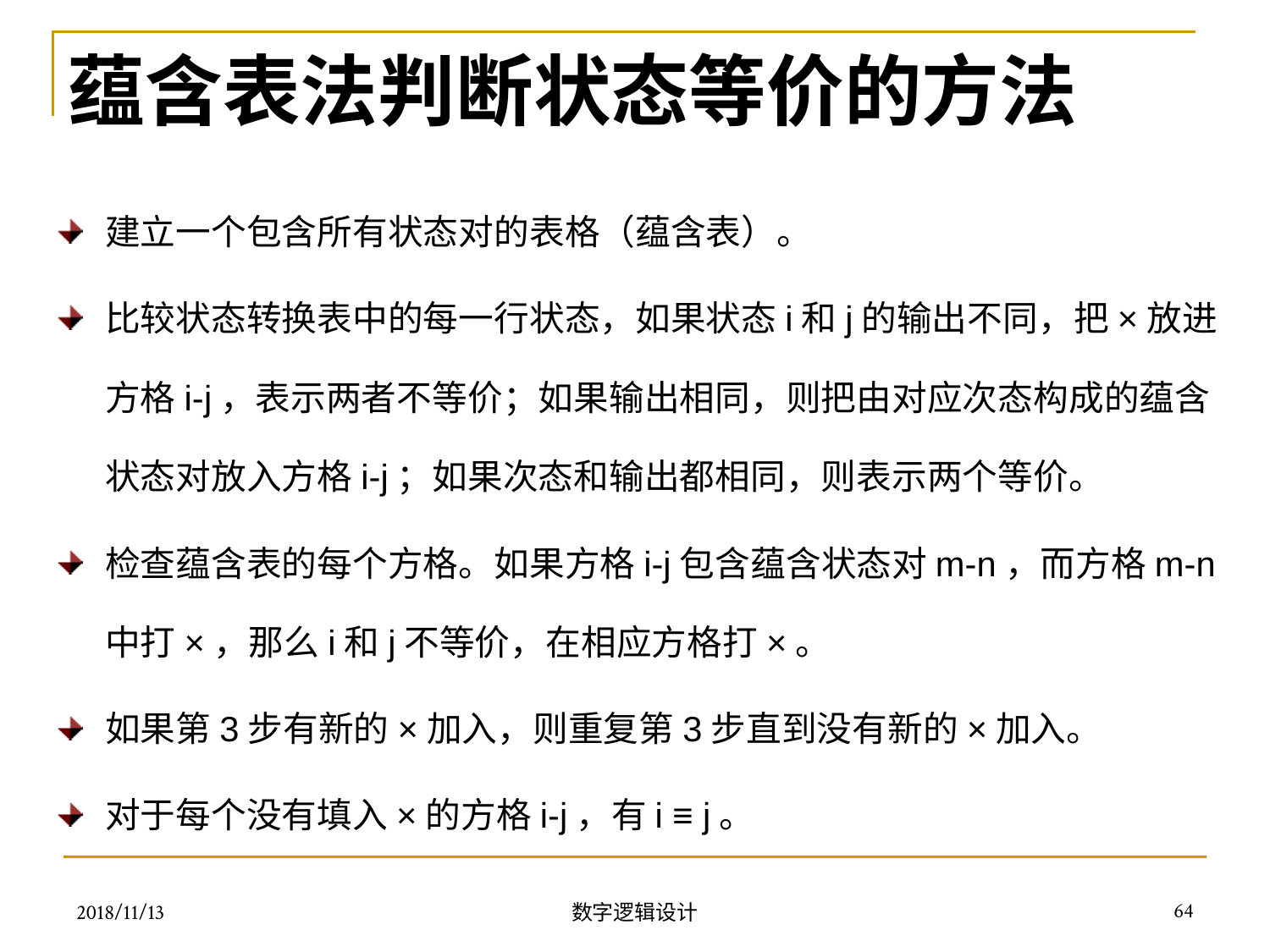

蕴含表法判断状态等价的方法
建立一个包含所有状态对的表格（蕴含表）。
比较状态转换表中的每一行状态，如果状态i和j的输出不同，把×放进方格i-j，表示两者不等价；如果输出相同，则把由对应次态构成的蕴含状态对放入方格i-j；如果次态和输出都相同，则表示两个等价。
检查蕴含表的每个方格。如果方格i-j包含蕴含状态对m-n，而方格m-n中打×，那么i和j不等价，在相应方格打×。
如果第3步有新的×加入，则重复第3步直到没有新的×加入。
对于每个没有填入×的方格i-j，有i ≡ j。
2018/11/13
64
数字逻辑设计